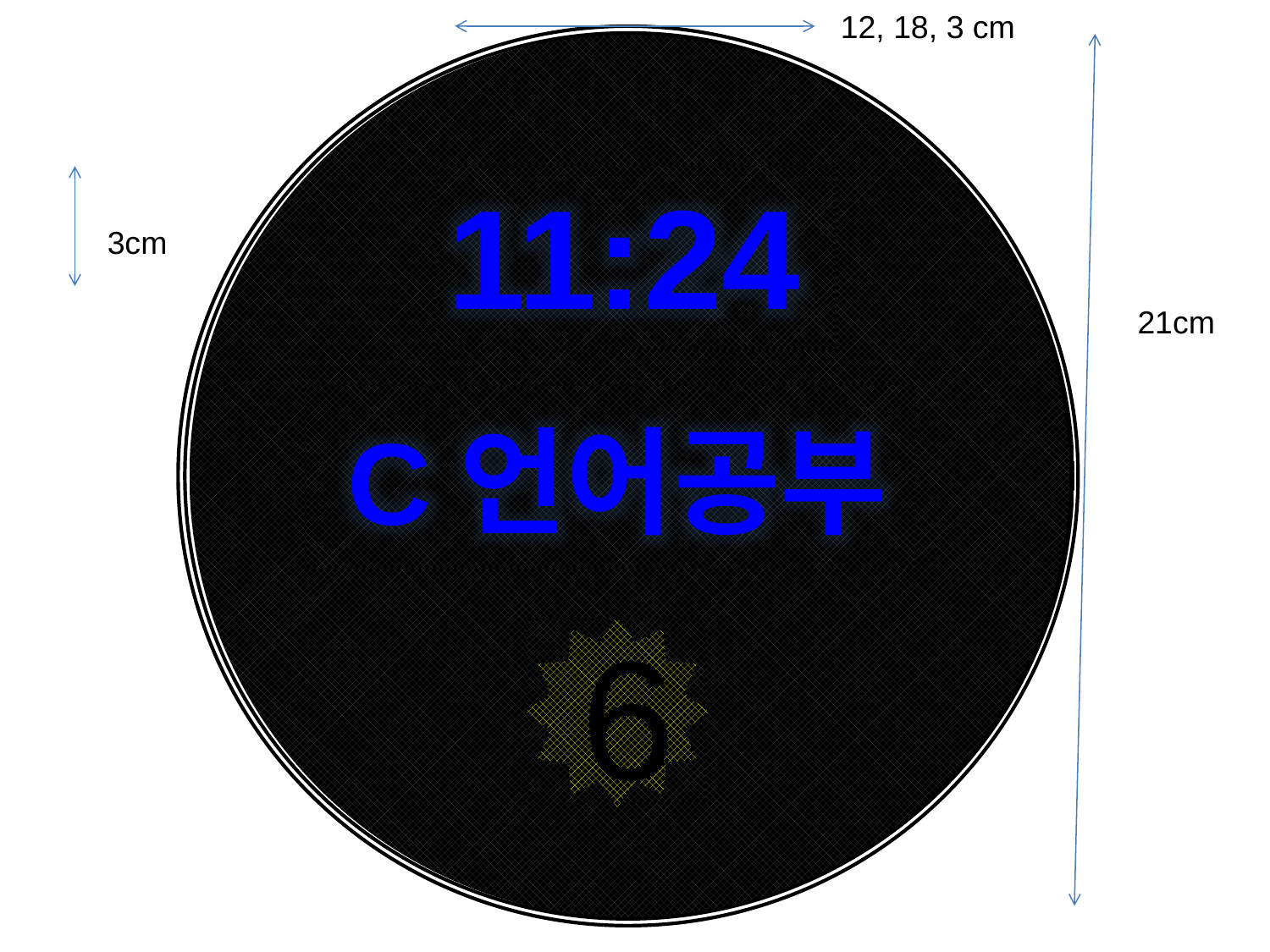

12, 18, 3 cm

11:24

3cm
21cm

C언어공부
6